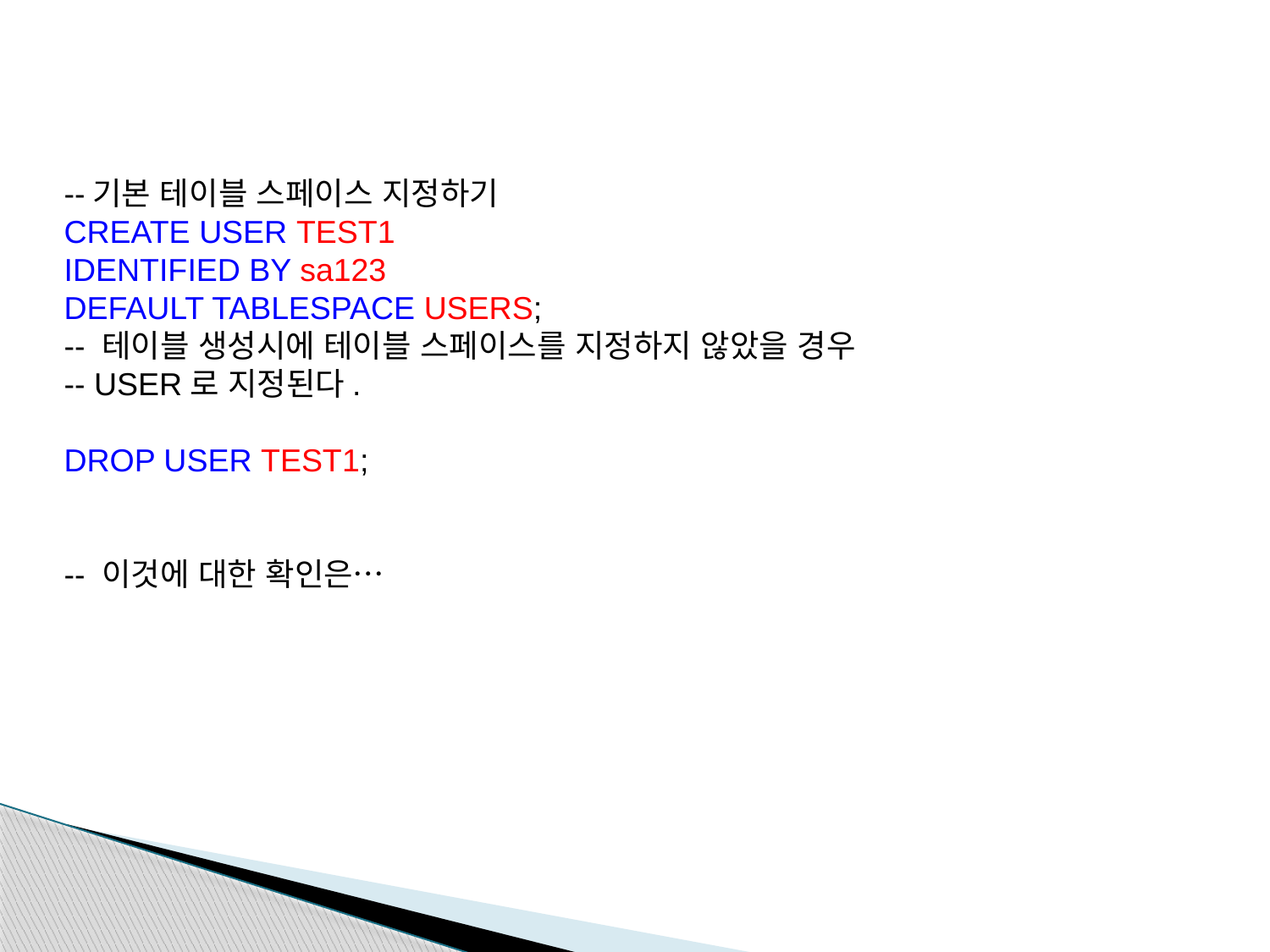

--기본 테이블 스페이스 지정하기
CREATE USER TEST1
IDENTIFIED BY sa123
DEFAULT TABLESPACE USERS;
-- 테이블 생성시에 테이블 스페이스를 지정하지 않았을 경우
-- USER로 지정된다.

DROP USER TEST1;

-- 이것에 대한 확인은…